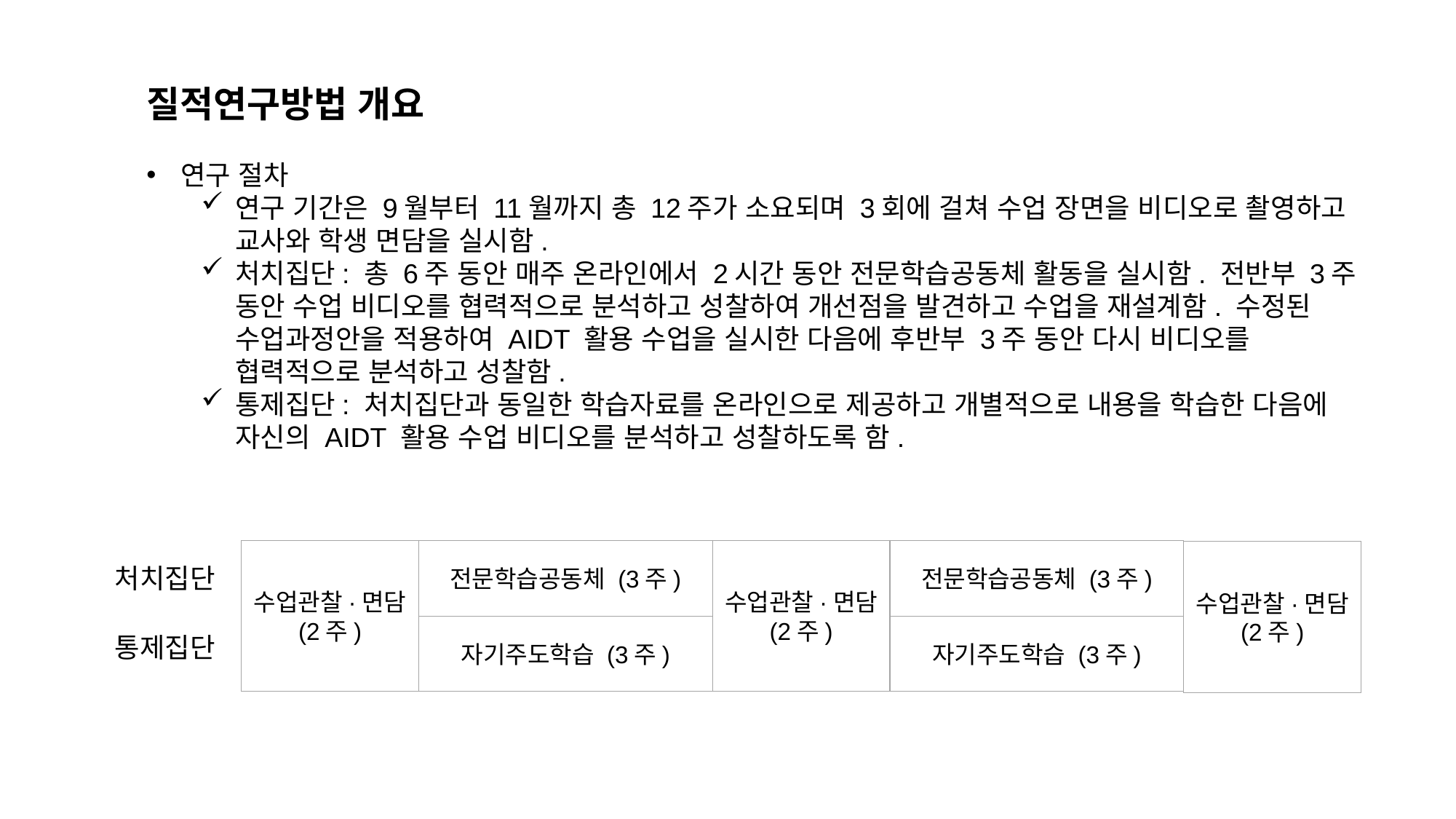

질적연구방법 개요

연구 절차
연구 기간은 9월부터 11월까지 총 12주가 소요되며 3회에 걸쳐 수업 장면을 비디오로 촬영하고 교사와 학생 면담을 실시함.
처치집단: 총 6주 동안 매주 온라인에서 2시간 동안 전문학습공동체 활동을 실시함. 전반부 3주 동안 수업 비디오를 협력적으로 분석하고 성찰하여 개선점을 발견하고 수업을 재설계함. 수정된 수업과정안을 적용하여 AIDT 활용 수업을 실시한 다음에 후반부 3주 동안 다시 비디오를 협력적으로 분석하고 성찰함.
통제집단: 처치집단과 동일한 학습자료를 온라인으로 제공하고 개별적으로 내용을 학습한 다음에 자신의 AIDT 활용 수업 비디오를 분석하고 성찰하도록 함.

수업관찰·면담
(2주)
전문학습공동체 (3주)
수업관찰·면담
(2주)
전문학습공동체 (3주)
수업관찰·면담
(2주)
처치집단
자기주도학습 (3주)
자기주도학습 (3주)
통제집단